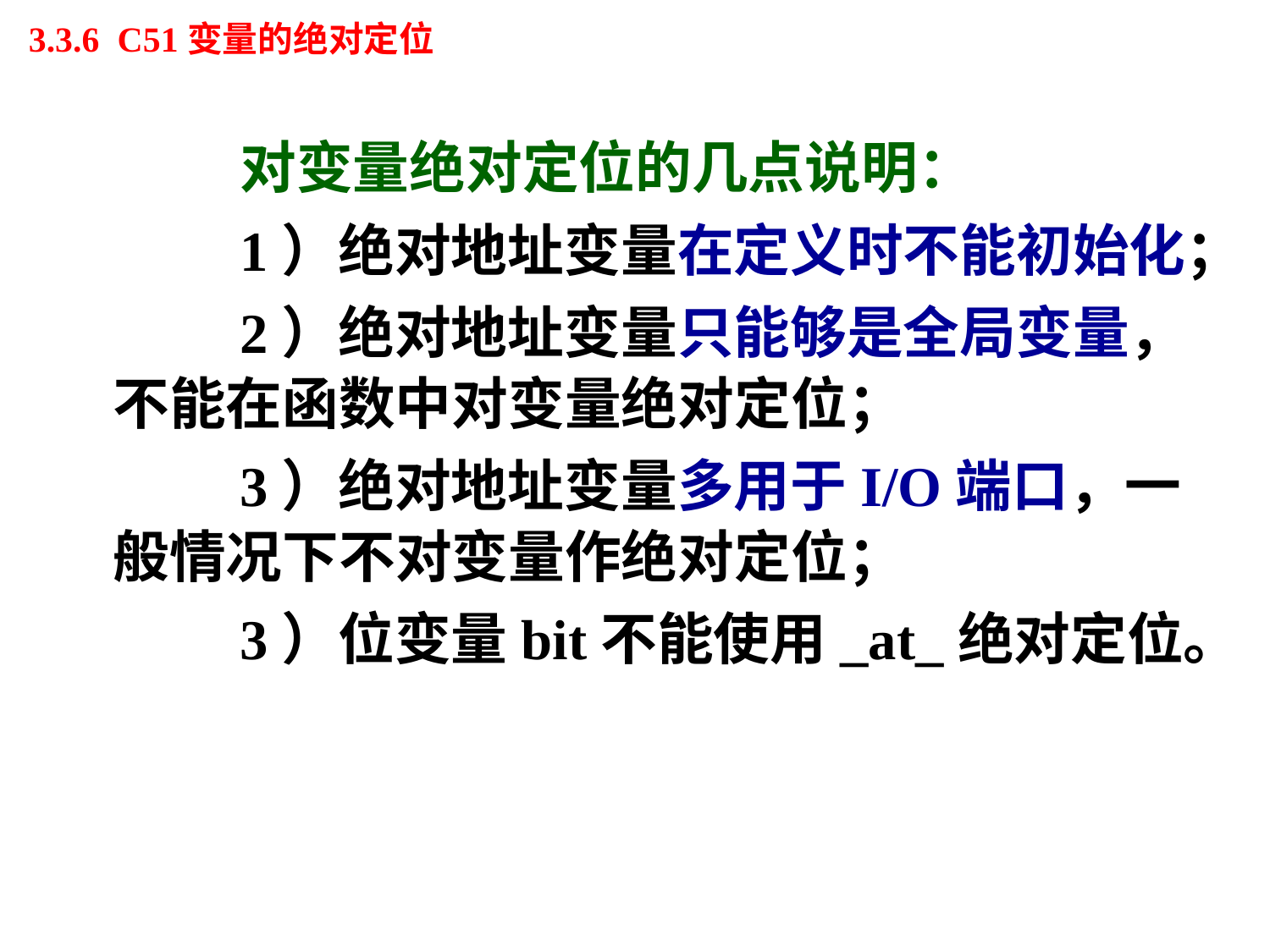

# 3.3.6  C51变量的绝对定位
		对变量绝对定位的几点说明：
		1）绝对地址变量在定义时不能初始化；
		2）绝对地址变量只能够是全局变量，不能在函数中对变量绝对定位；
		3）绝对地址变量多用于I/O端口，一般情况下不对变量作绝对定位；
		3）位变量bit不能使用_at_绝对定位。